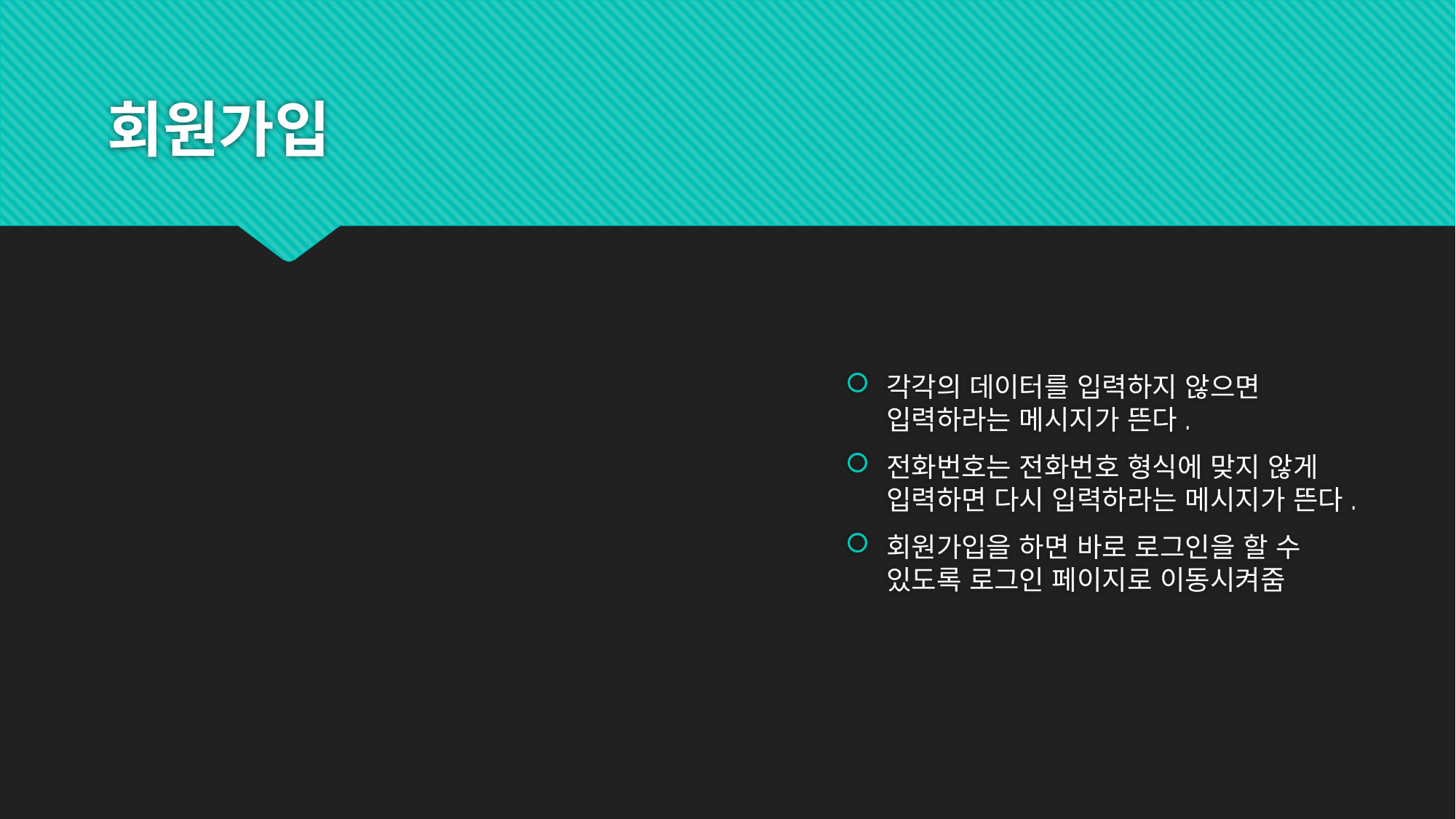

# 회원가입
각각의 데이터를 입력하지 않으면 입력하라는 메시지가 뜬다.
전화번호는 전화번호 형식에 맞지 않게 입력하면 다시 입력하라는 메시지가 뜬다.
회원가입을 하면 바로 로그인을 할 수 있도록 로그인 페이지로 이동시켜줌